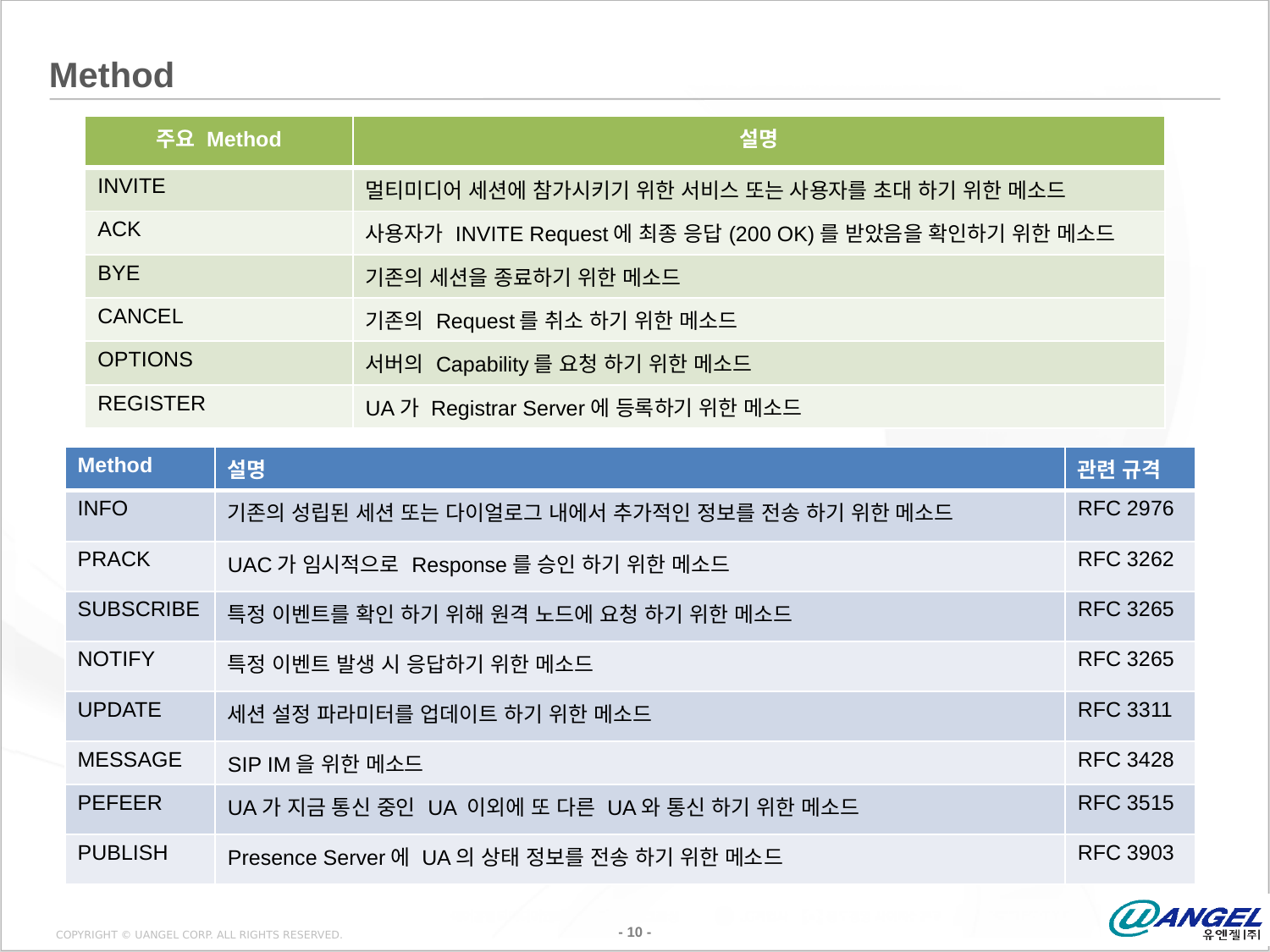

# Method
| 주요 Method | 설명 |
| --- | --- |
| INVITE | 멀티미디어 세션에 참가시키기 위한 서비스 또는 사용자를 초대 하기 위한 메소드 |
| ACK | 사용자가 INVITE Request에 최종 응답(200 OK)를 받았음을 확인하기 위한 메소드 |
| BYE | 기존의 세션을 종료하기 위한 메소드 |
| CANCEL | 기존의 Request를 취소 하기 위한 메소드 |
| OPTIONS | 서버의 Capability를 요청 하기 위한 메소드 |
| REGISTER | UA가 Registrar Server에 등록하기 위한 메소드 |
| Method | 설명 | 관련 규격 |
| --- | --- | --- |
| INFO | 기존의 성립된 세션 또는 다이얼로그 내에서 추가적인 정보를 전송 하기 위한 메소드 | RFC 2976 |
| PRACK | UAC가 임시적으로 Response를 승인 하기 위한 메소드 | RFC 3262 |
| SUBSCRIBE | 특정 이벤트를 확인 하기 위해 원격 노드에 요청 하기 위한 메소드 | RFC 3265 |
| NOTIFY | 특정 이벤트 발생 시 응답하기 위한 메소드 | RFC 3265 |
| UPDATE | 세션 설정 파라미터를 업데이트 하기 위한 메소드 | RFC 3311 |
| MESSAGE | SIP IM을 위한 메소드 | RFC 3428 |
| PEFEER | UA가 지금 통신 중인 UA 이외에 또 다른 UA와 통신 하기 위한 메소드 | RFC 3515 |
| PUBLISH | Presence Server에 UA의 상태 정보를 전송 하기 위한 메소드 | RFC 3903 |